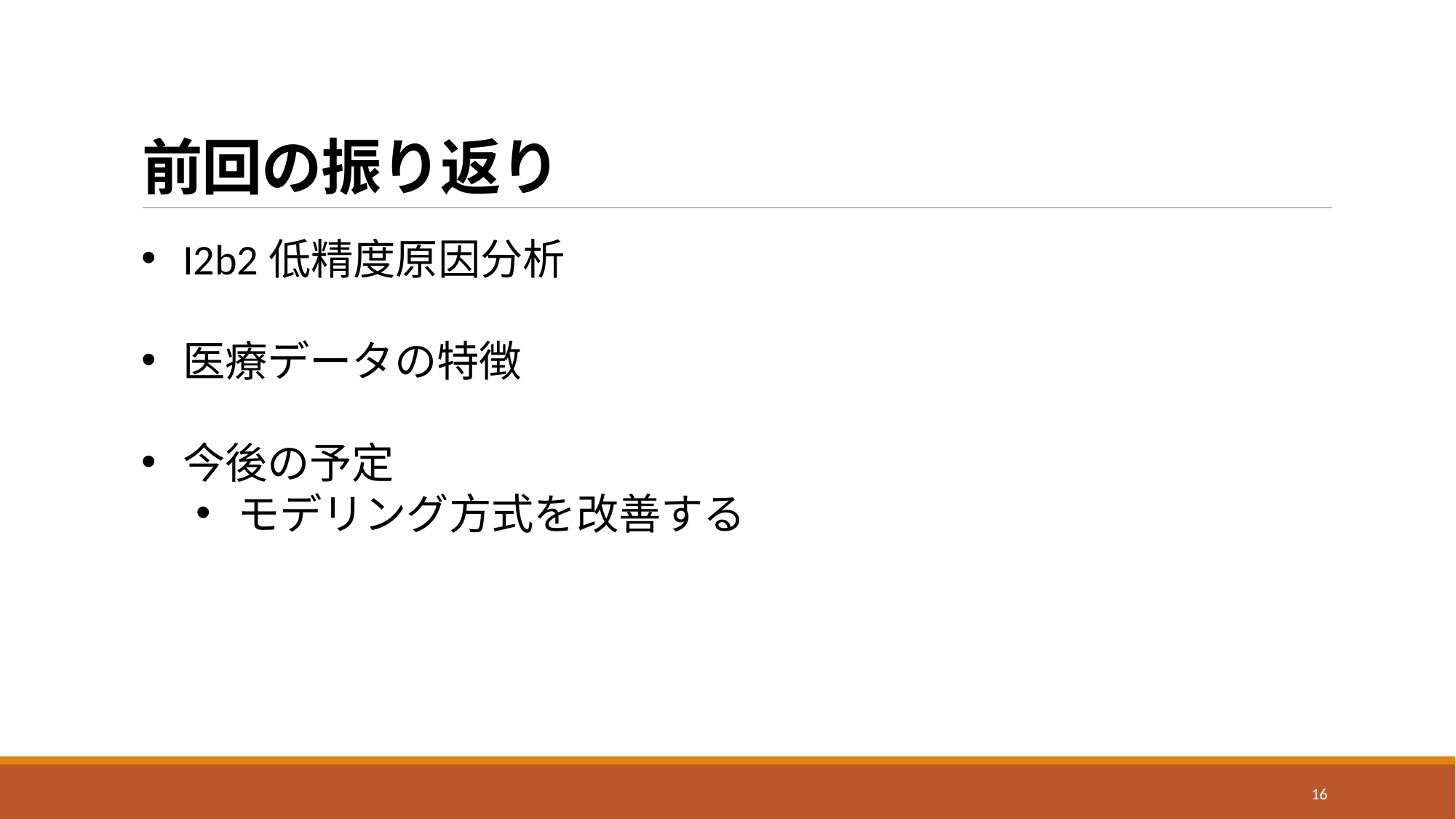

# 前回の振り返り
I2b2低精度原因分析

医療データの特徴

今後の予定
モデリング方式を改善する
16